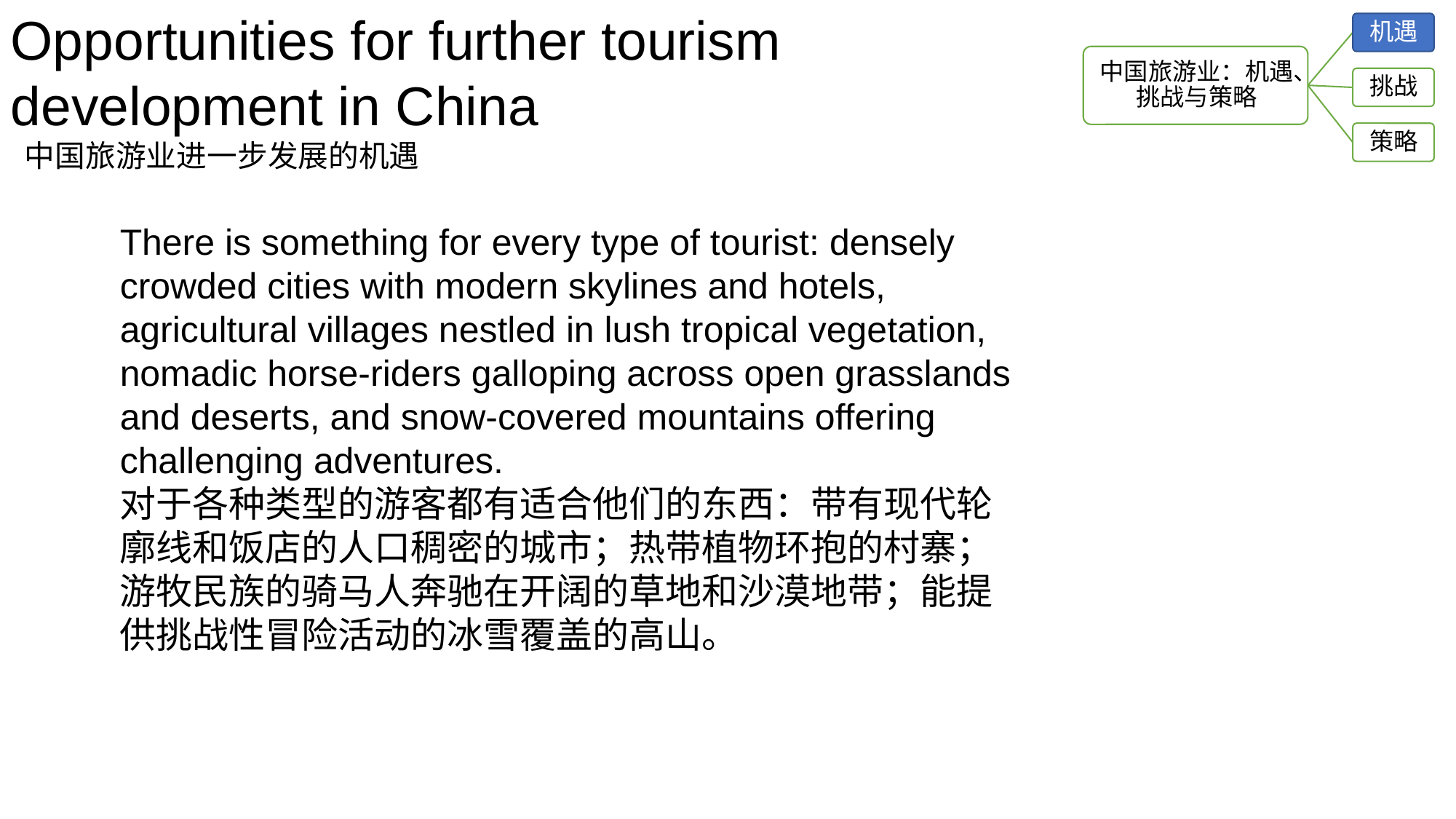

Opportunities for further tourism development in China
 中国旅游业进一步发展的机遇
中国旅游业：机遇、挑战与策略

机遇

挑战

策略
There is something for every type of tourist: densely crowded cities with modern skylines and hotels, agricultural villages nestled in lush tropical vegetation, nomadic horse-riders galloping across open grasslands and deserts, and snow-covered mountains offering challenging adventures.
对于各种类型的游客都有适合他们的东西：带有现代轮廓线和饭店的人口稠密的城市；热带植物环抱的村寨；游牧民族的骑马人奔驰在开阔的草地和沙漠地带；能提供挑战性冒险活动的冰雪覆盖的高山。